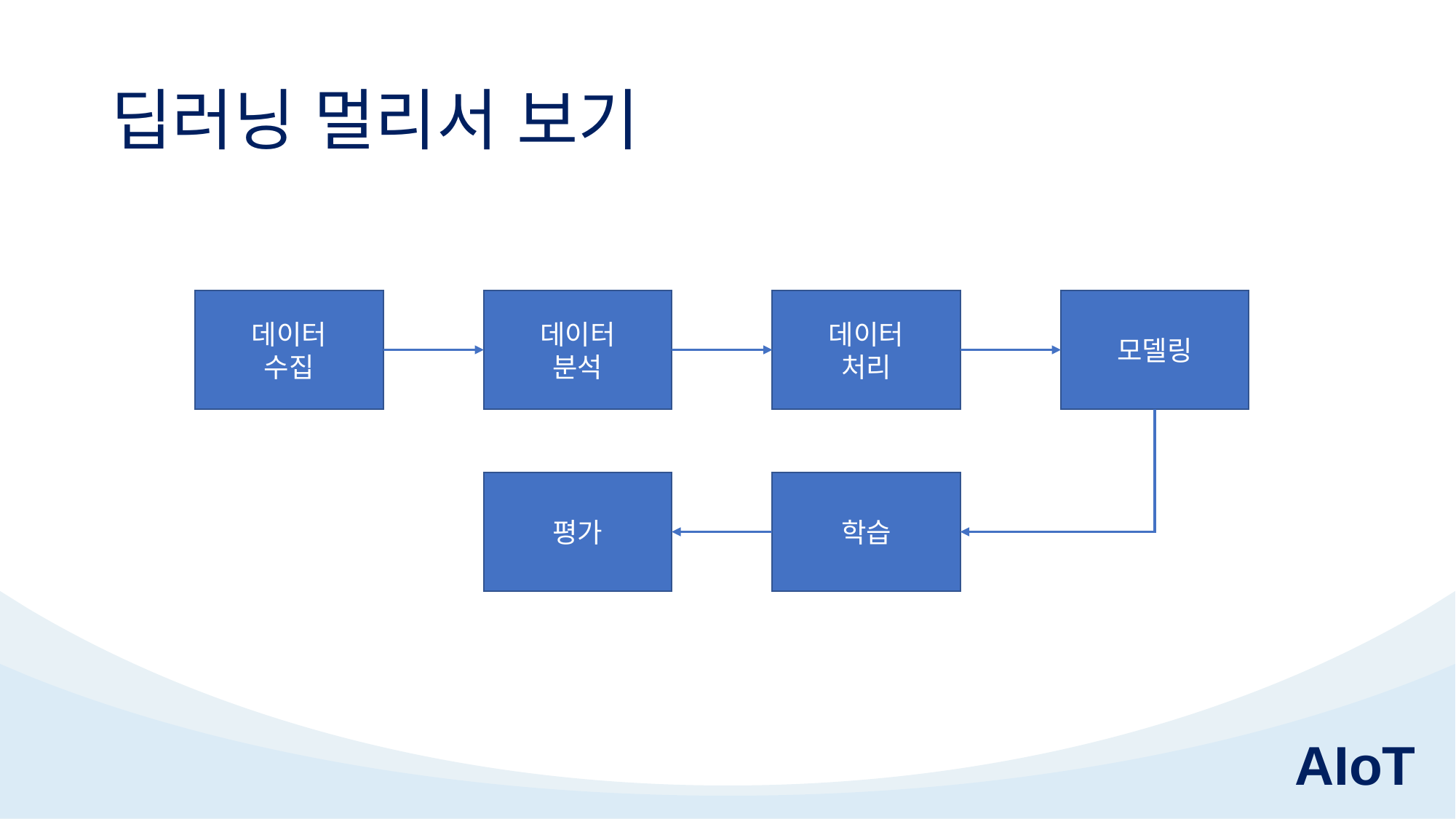

# 딥러닝 멀리서 보기
데이터
수집
데이터
분석
데이터
처리
모델링
평가
학습